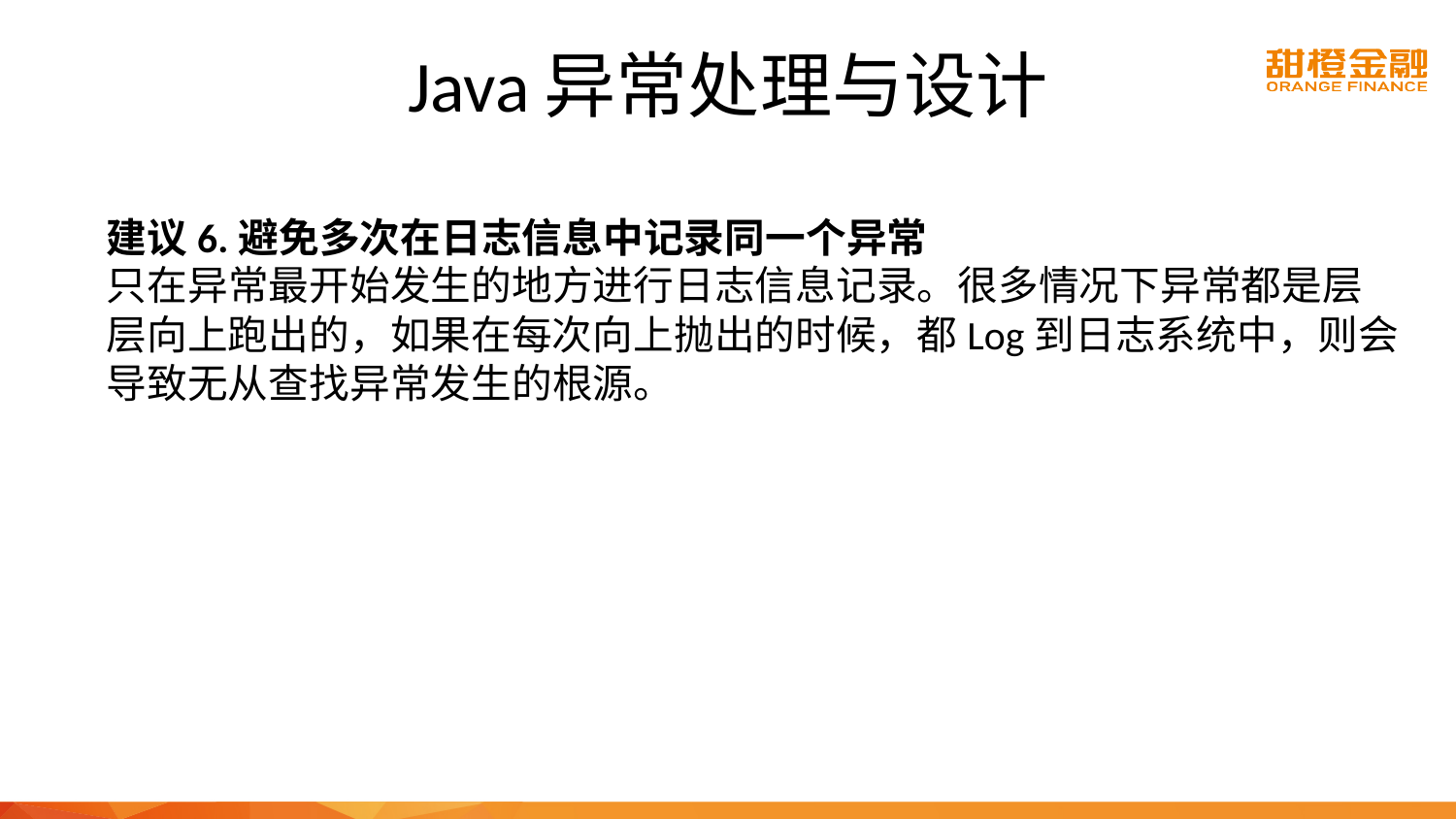

# Java异常处理与设计
建议6.避免多次在日志信息中记录同一个异常
只在异常最开始发生的地方进行日志信息记录。很多情况下异常都是层层向上跑出的，如果在每次向上抛出的时候，都Log到日志系统中，则会导致无从查找异常发生的根源。